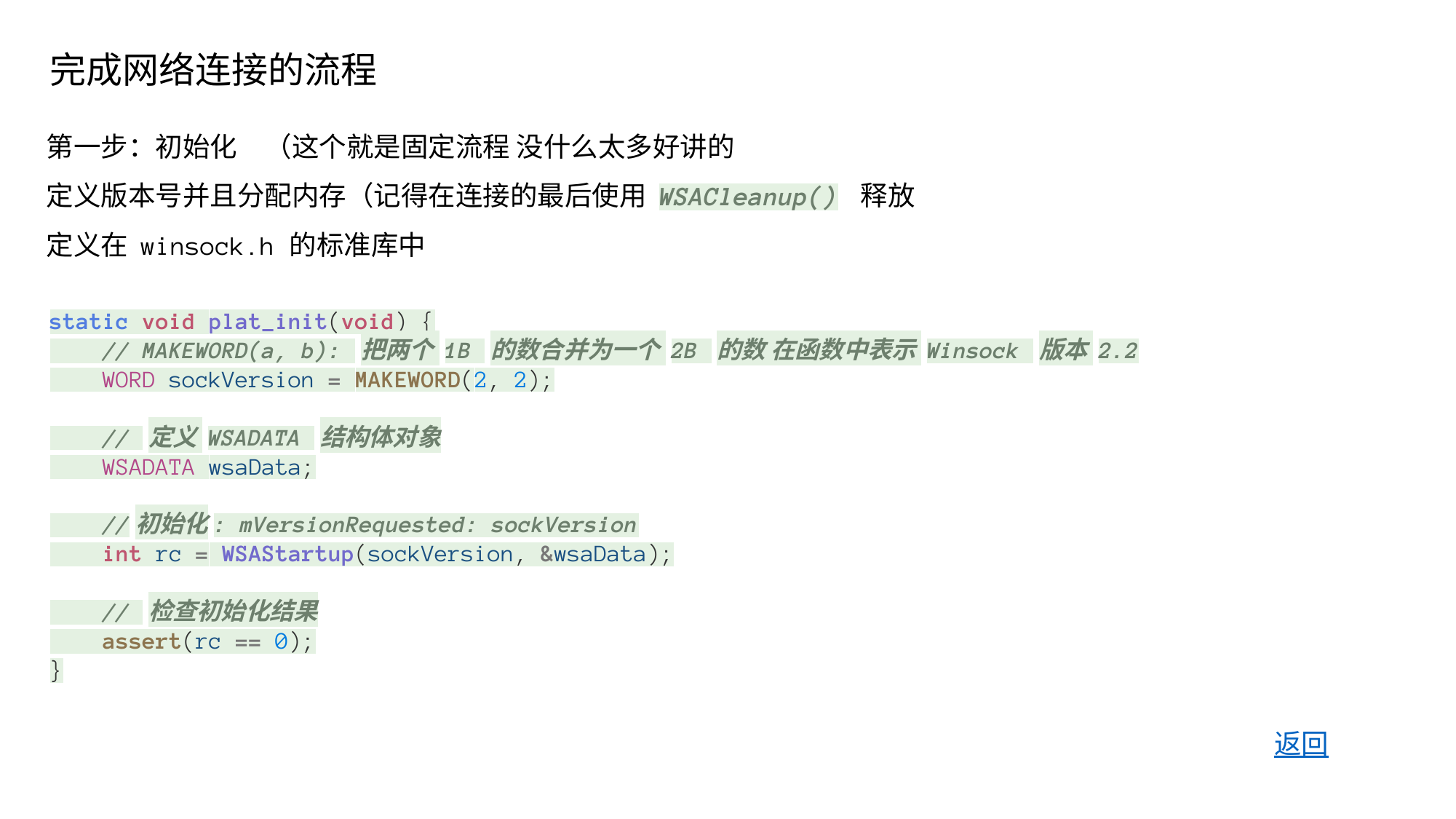

完成网络连接的流程
第一步：初始化	（这个就是固定流程 没什么太多好讲的
定义版本号并且分配内存（记得在连接的最后使用 WSACleanup()  释放
定义在 winsock.h 的标准库中

static void plat_init(void) {
    // MAKEWORD(a, b): 把两个 1B 的数合并为一个 2B 的数 在函数中表示 Winsock 版本 2.2
    WORD sockVersion = MAKEWORD(2, 2);
    // 定义 WSADATA 结构体对象
    WSADATA wsaData;

    //初始化: mVersionRequested: sockVersion
    int rc = WSAStartup(sockVersion, &wsaData);
    // 检查初始化结果
    assert(rc == 0);
}
返回